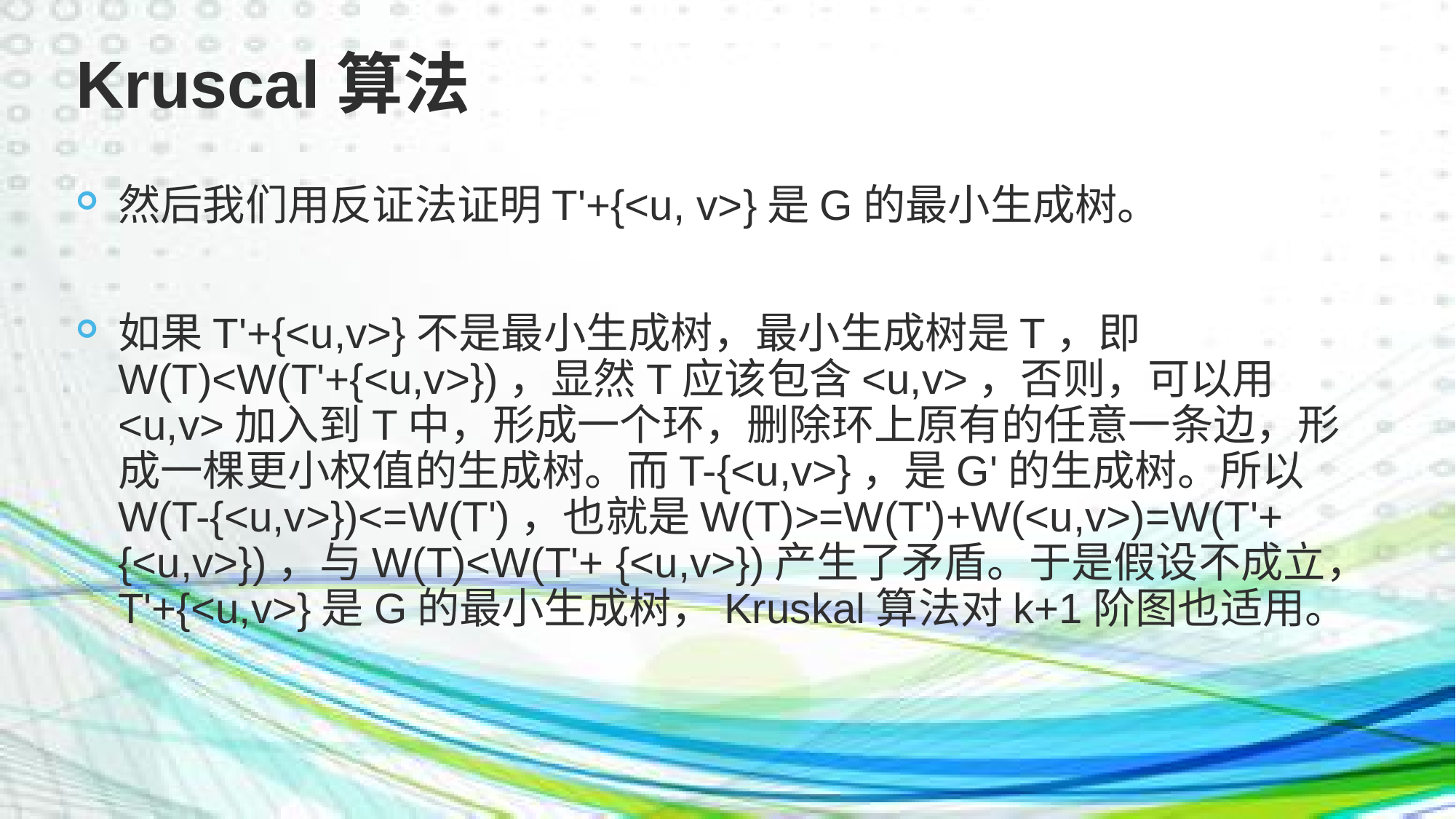

# Kruscal算法
然后我们用反证法证明T'+{<u, v>}是G的最小生成树。

如果T'+{<u,v>}不是最小生成树，最小生成树是T，即W(T)<W(T'+{<u,v>})，显然T应该包含<u,v>，否则，可以用<u,v>加入到T中，形成一个环，删除环上原有的任意一条边，形成一棵更小权值的生成树。而T-{<u,v>}，是G'的生成树。所以W(T-{<u,v>})<=W(T')，也就是W(T)>=W(T')+W(<u,v>)=W(T'+{<u,v>})，与W(T)<W(T'+ {<u,v>})产生了矛盾。于是假设不成立，T'+{<u,v>}是G的最小生成树，Kruskal算法对k+1阶图也适用。